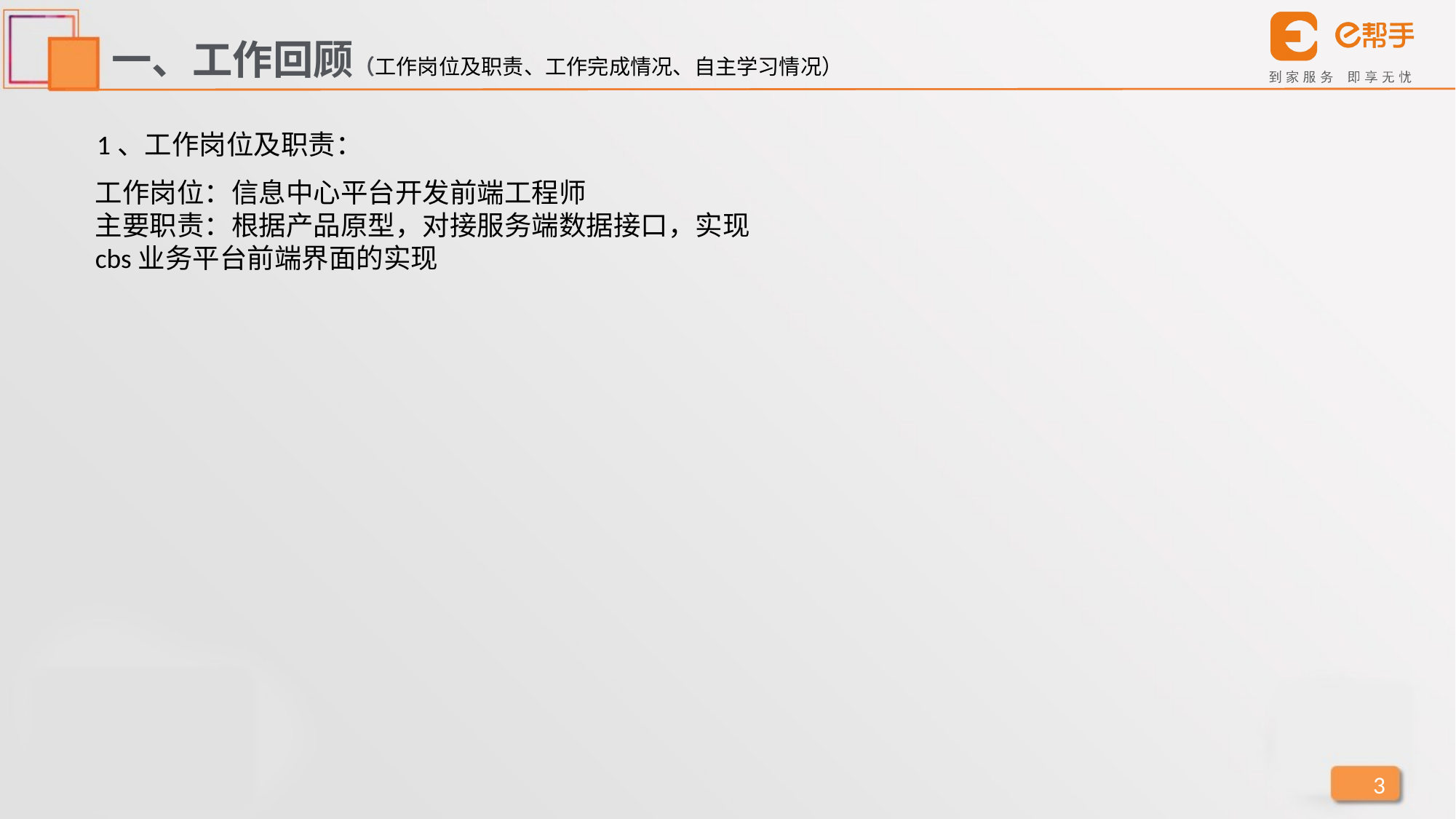

一、工作回顾（工作岗位及职责、工作完成情况、自主学习情况）
1、工作岗位及职责：
工作岗位：信息中心平台开发前端工程师
主要职责：根据产品原型，对接服务端数据接口，实现cbs业务平台前端界面的实现
3